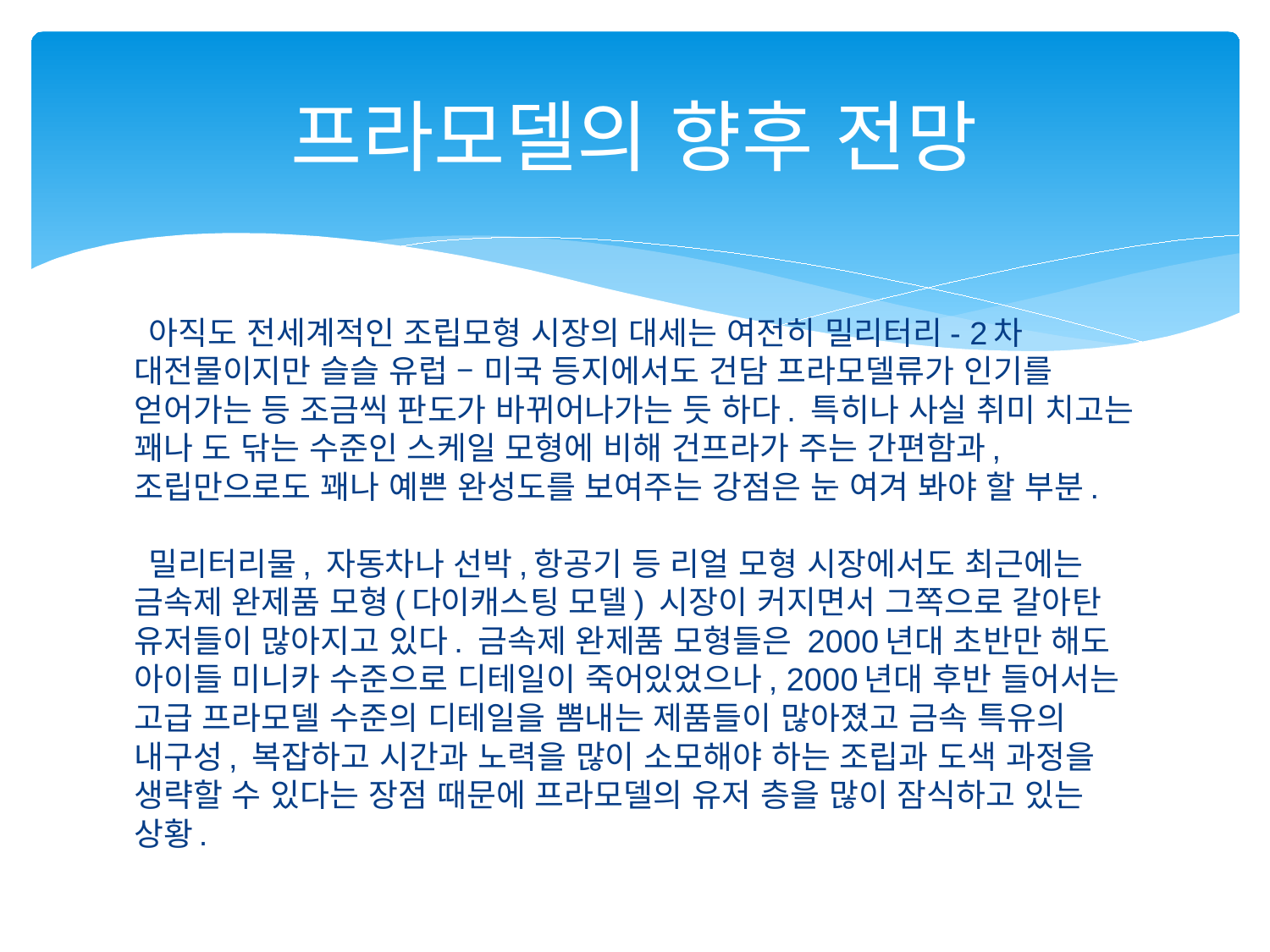

# 프라모델의 향후 전망
 아직도 전세계적인 조립모형 시장의 대세는 여전히 밀리터리- 2차 대전물이지만 슬슬 유럽 – 미국 등지에서도 건담 프라모델류가 인기를 얻어가는 등 조금씩 판도가 바뀌어나가는 듯 하다. 특히나 사실 취미 치고는 꽤나 도 닦는 수준인 스케일 모형에 비해 건프라가 주는 간편함과, 조립만으로도 꽤나 예쁜 완성도를 보여주는 강점은 눈 여겨 봐야 할 부분.
 밀리터리물, 자동차나 선박,항공기 등 리얼 모형 시장에서도 최근에는 금속제 완제품 모형(다이캐스팅 모델) 시장이 커지면서 그쪽으로 갈아탄 유저들이 많아지고 있다. 금속제 완제품 모형들은 2000년대 초반만 해도 아이들 미니카 수준으로 디테일이 죽어있었으나, 2000년대 후반 들어서는 고급 프라모델 수준의 디테일을 뽐내는 제품들이 많아졌고 금속 특유의 내구성, 복잡하고 시간과 노력을 많이 소모해야 하는 조립과 도색 과정을 생략할 수 있다는 장점 때문에 프라모델의 유저 층을 많이 잠식하고 있는 상황.